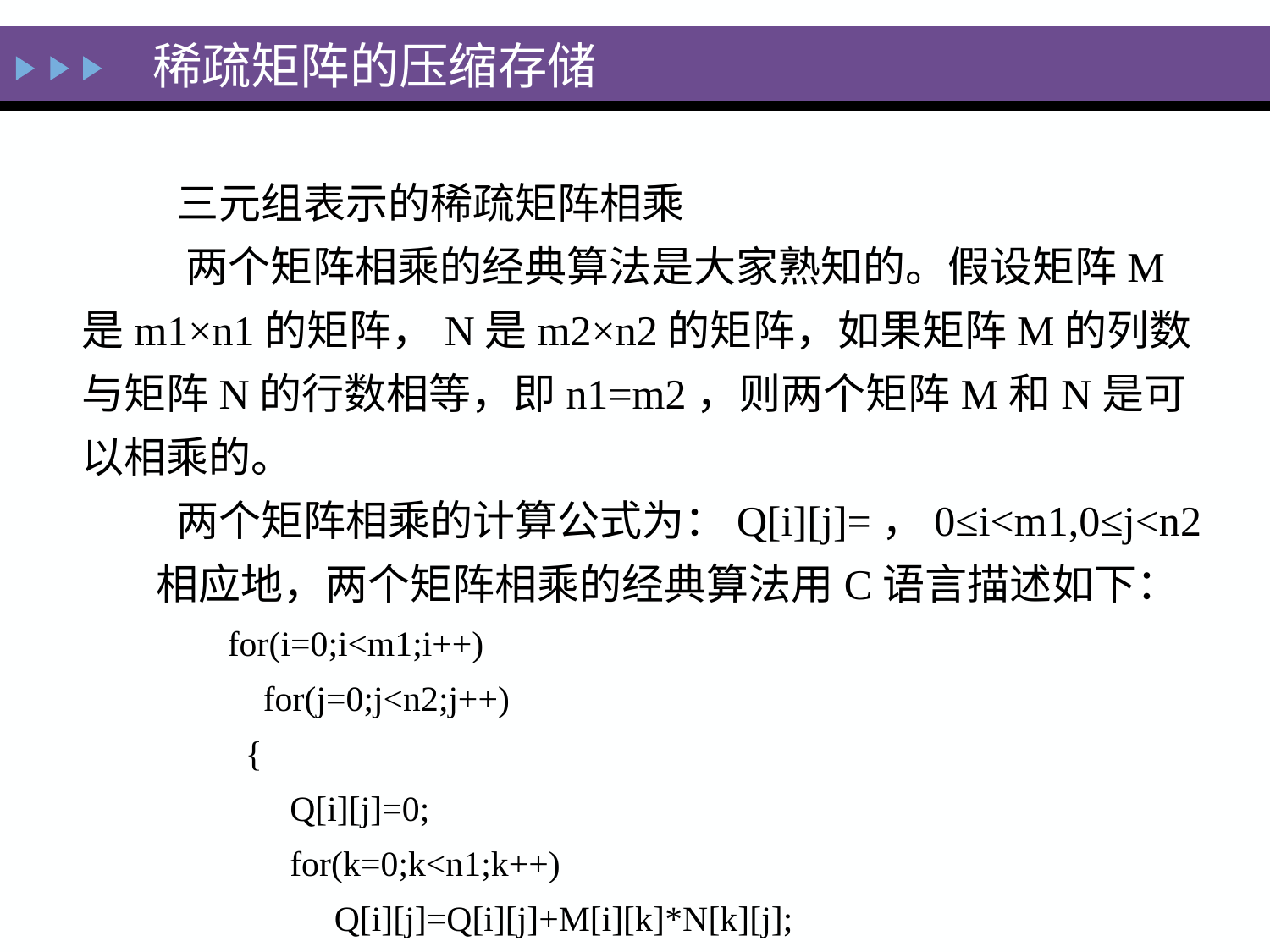

# 稀疏矩阵的压缩存储
 三元组表示的稀疏矩阵相乘
  两个矩阵相乘的经典算法是大家熟知的。假设矩阵M是m1×n1的矩阵，N是m2×n2的矩阵，如果矩阵M的列数与矩阵N的行数相等，即n1=m2，则两个矩阵M和N是可以相乘的。
 两个矩阵相乘的计算公式为：Q[i][j]=，0≤i<m1,0≤j<n2
相应地，两个矩阵相乘的经典算法用C语言描述如下：
        for(i=0;i<m1;i++)
            for(j=0;j<n2;j++)
          {
               Q[i][j]=0;
               for(k=0;k<n1;k++)
                    Q[i][j]=Q[i][j]+M[i][k]*N[k][j];
            }